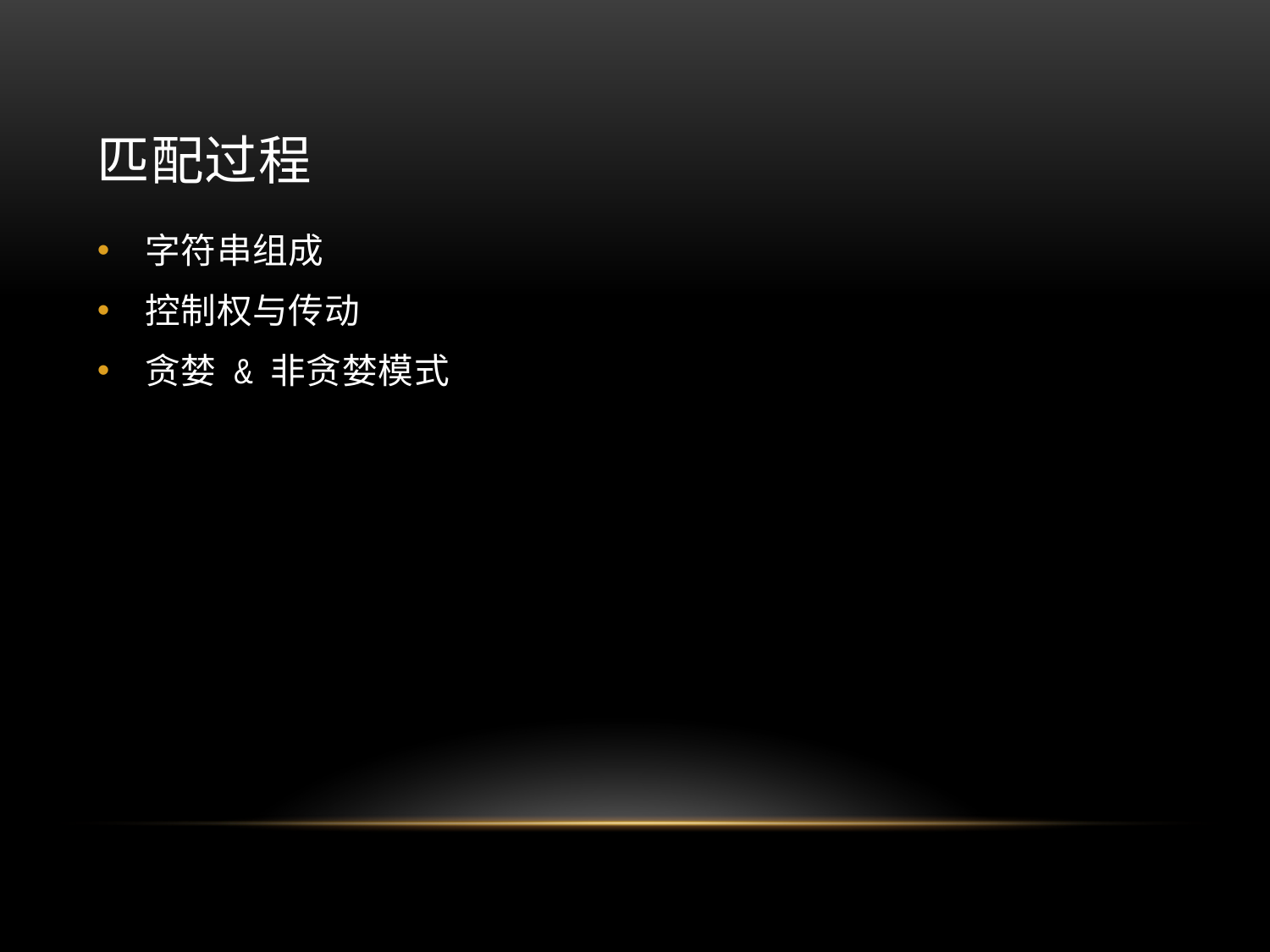

# 匹配过程
字符串组成
控制权与传动
贪婪 & 非贪婪模式